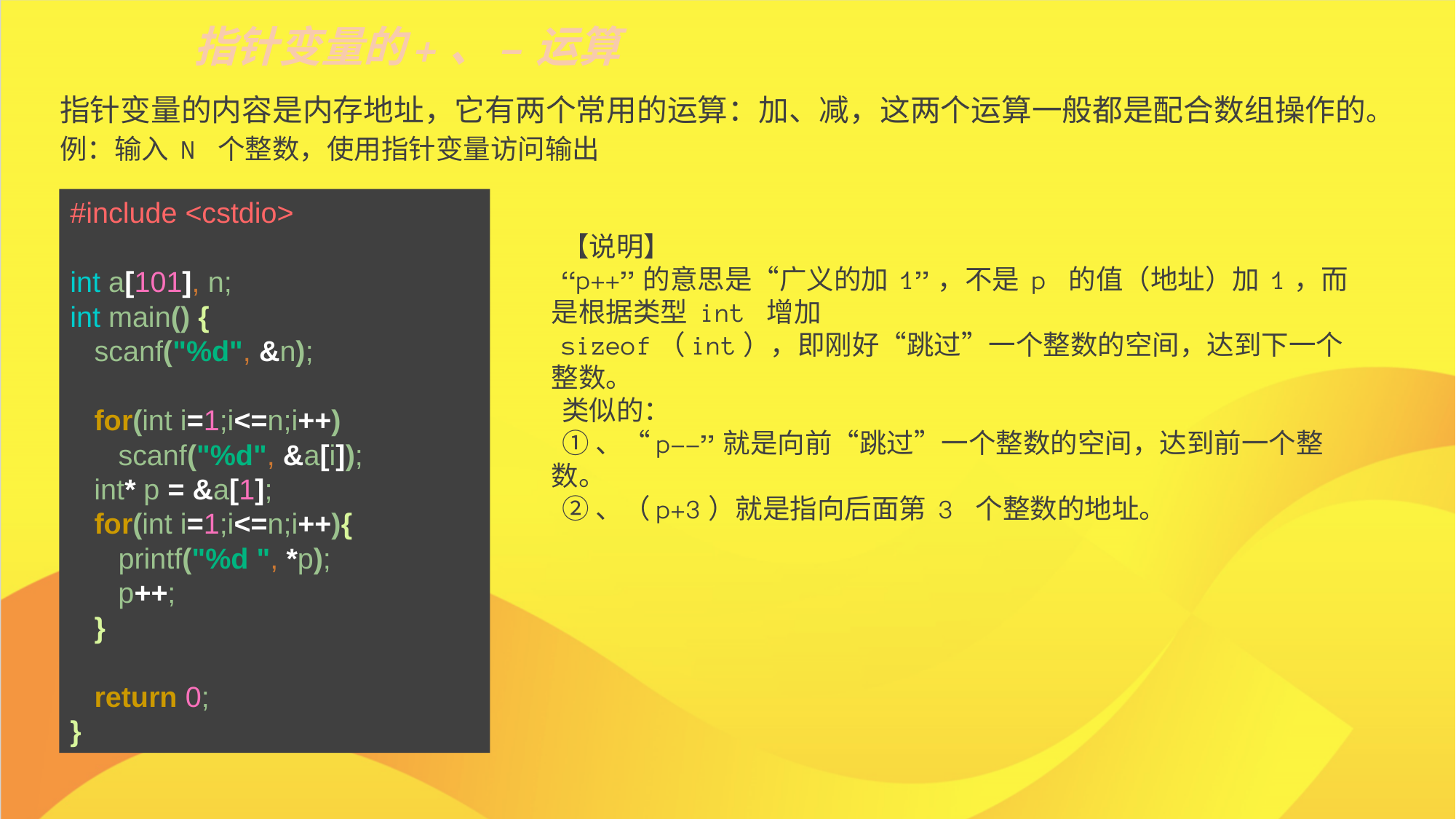

指针变量的+、-运算
指针变量的内容是内存地址，它有两个常用的运算：加、减，这两个运算一般都是配合数组操作的。
例：输入 N 个整数，使用指针变量访问输出

#include <cstdio>
int a[101], n;
int main() {
   scanf("%d", &n);
   for(int i=1;i<=n;i++)
      scanf("%d", &a[i]);
   int* p = &a[1];
   for(int i=1;i<=n;i++){
      printf("%d ", *p);
      p++;
   }
   return 0;
}
【说明】
“p++”的意思是“广义的加 1”，不是 p 的值（地址）加 1，而是根据类型 int 增加
sizeof（int），即刚好“跳过”一个整数的空间，达到下一个整数。
类似的：
①、“p--”就是向前“跳过”一个整数的空间，达到前一个整数。
②、（p+3）就是指向后面第 3 个整数的地址。